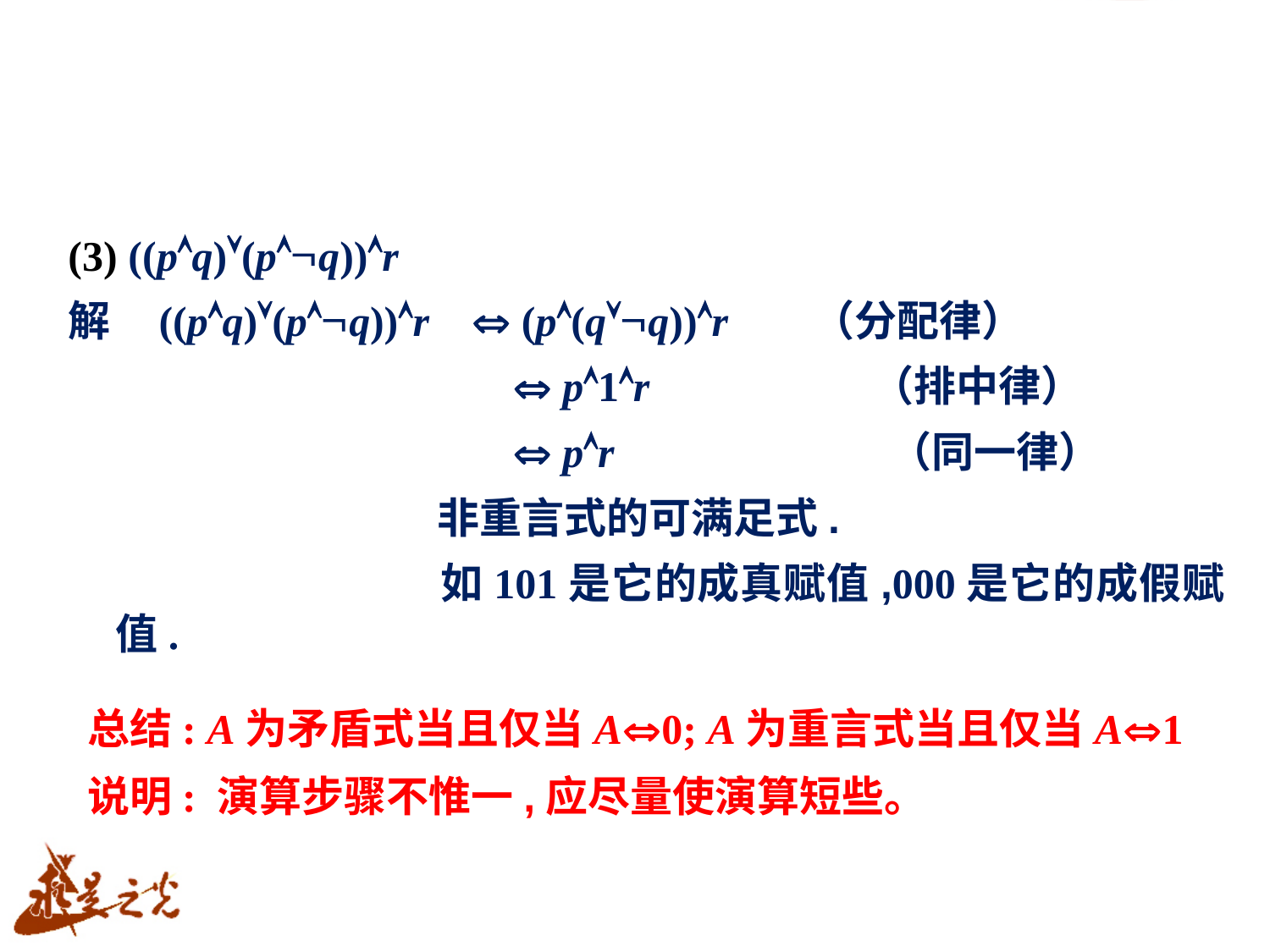

(3) ((p∧q)∨(p∧¬q))∧r
解    ((p∧q)∨(p∧¬q))∧r    ⇔ (p∧(q∨¬q))∧r       （分配律）
                                          ⇔ p∧1∧r                    （排中律）
                                          ⇔ p∧r                         （同一律）
			      非重言式的可满足式.
                                   如101是它的成真赋值,000是它的成假赋值.
总结: A为矛盾式当且仅当A⇔0; A为重言式当且仅当A⇔1
说明: 演算步骤不惟一,应尽量使演算短些。
12